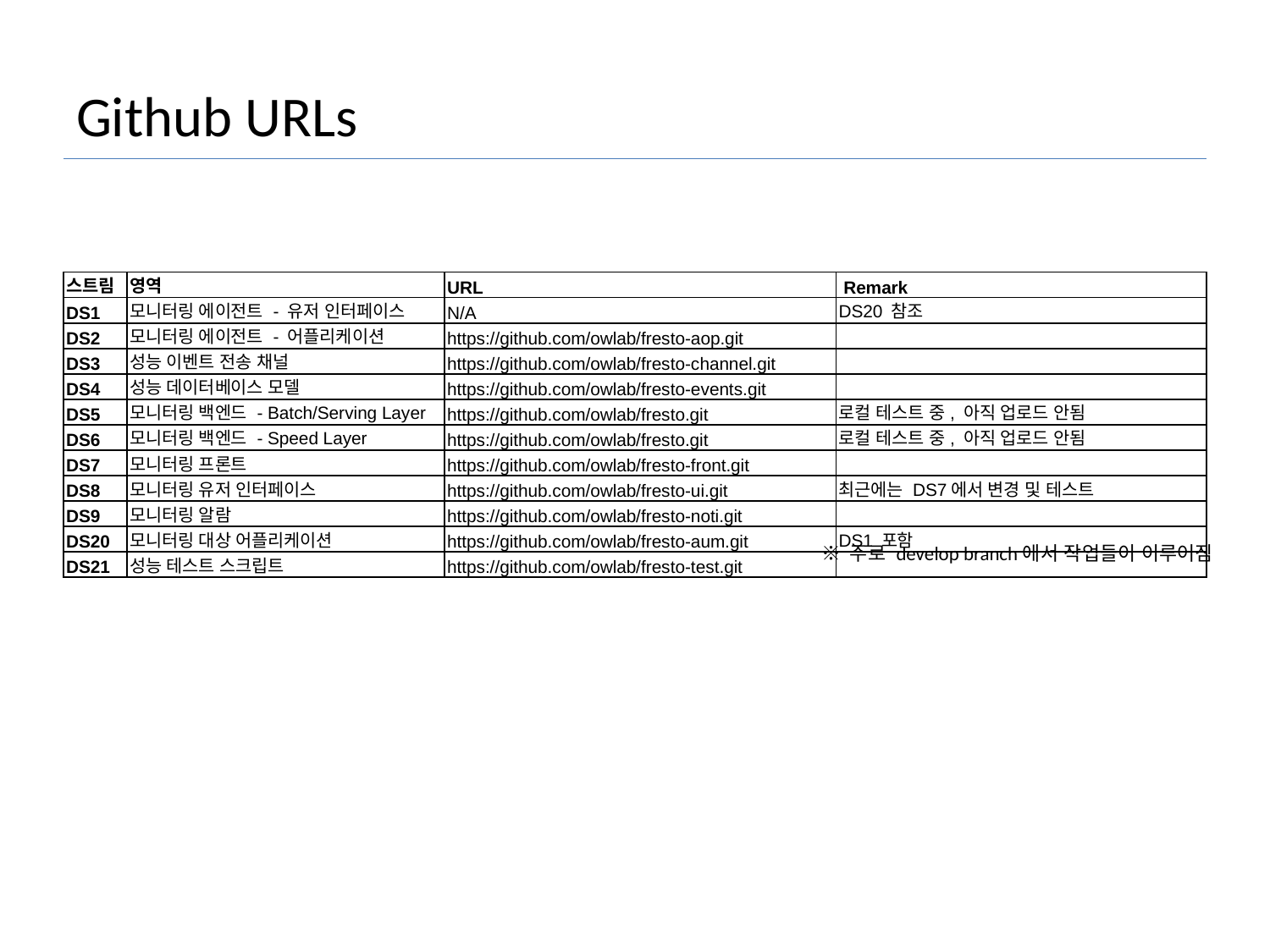

# Github URLs
| 스트림 | 영역 | URL | Remark |
| --- | --- | --- | --- |
| DS1 | 모니터링 에이전트 - 유저 인터페이스 | N/A | DS20 참조 |
| DS2 | 모니터링 에이전트 - 어플리케이션 | https://github.com/owlab/fresto-aop.git |  |
| DS3 | 성능 이벤트 전송 채널 | https://github.com/owlab/fresto-channel.git |  |
| DS4 | 성능 데이터베이스 모델 | https://github.com/owlab/fresto-events.git |  |
| DS5 | 모니터링 백엔드 - Batch/Serving Layer | https://github.com/owlab/fresto.git | 로컬 테스트 중, 아직 업로드 안됨 |
| DS6 | 모니터링 백엔드 - Speed Layer | https://github.com/owlab/fresto.git | 로컬 테스트 중, 아직 업로드 안됨 |
| DS7 | 모니터링 프론트 | https://github.com/owlab/fresto-front.git |  |
| DS8 | 모니터링 유저 인터페이스 | https://github.com/owlab/fresto-ui.git | 최근에는 DS7에서 변경 및 테스트 |
| DS9 | 모니터링 알람 | https://github.com/owlab/fresto-noti.git |  |
| DS20 | 모니터링 대상 어플리케이션 | https://github.com/owlab/fresto-aum.git | DS1 포함 |
| DS21 | 성능 테스트 스크립트 | https://github.com/owlab/fresto-test.git |  |
※ 주로 develop branch에서 작업들이 이루어짐